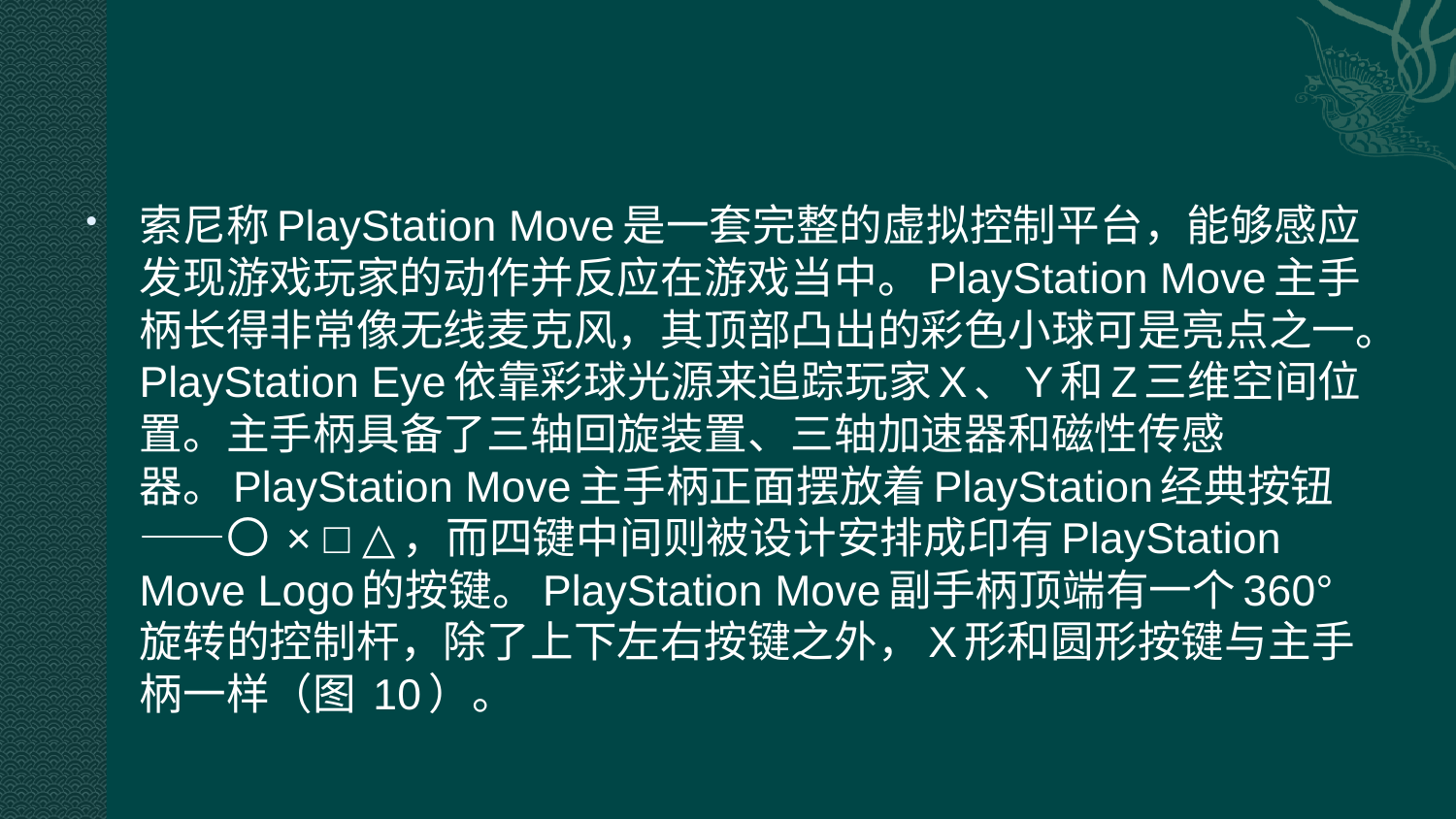

#
索尼称PlayStation Move是一套完整的虚拟控制平台，能够感应发现游戏玩家的动作并反应在游戏当中。PlayStation Move主手柄长得非常像无线麦克风，其顶部凸出的彩色小球可是亮点之一。PlayStation Eye依靠彩球光源来追踪玩家X、Y和Z三维空间位置。主手柄具备了三轴回旋装置、三轴加速器和磁性传感器。PlayStation Move主手柄正面摆放着PlayStation经典按钮——〇 × □ △，而四键中间则被设计安排成印有PlayStation Move Logo的按键。PlayStation Move副手柄顶端有一个360°旋转的控制杆，除了上下左右按键之外，X形和圆形按键与主手柄一样（图 10）。